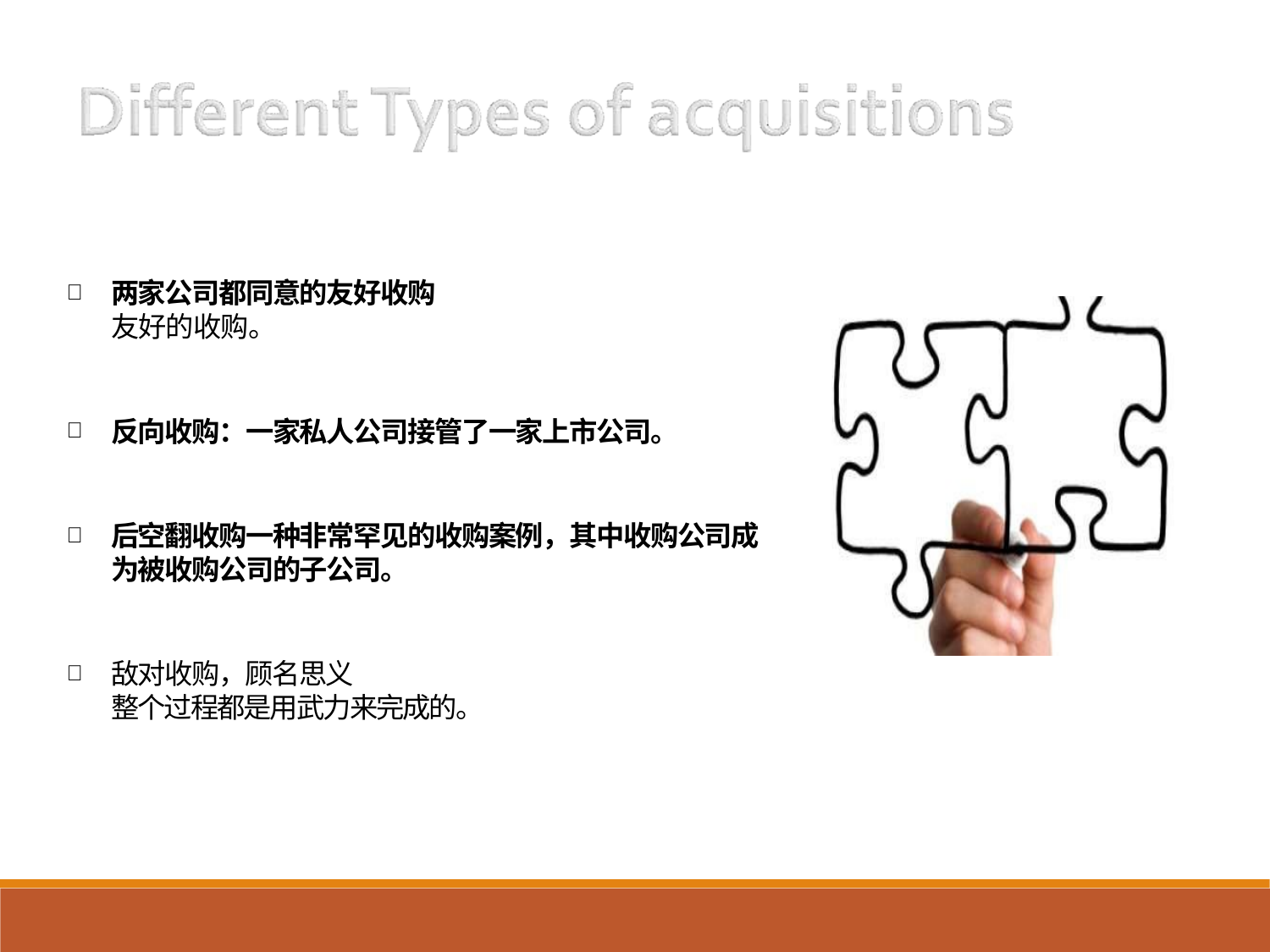

两家公司都同意的友好收购
友好的收购。

反向收购：一家私人公司接管了一家上市公司。

后空翻收购一种非常罕见的收购案例，其中收购公司成为被收购公司的子公司。

敌对收购，顾名思义
整个过程都是用武力来完成的。